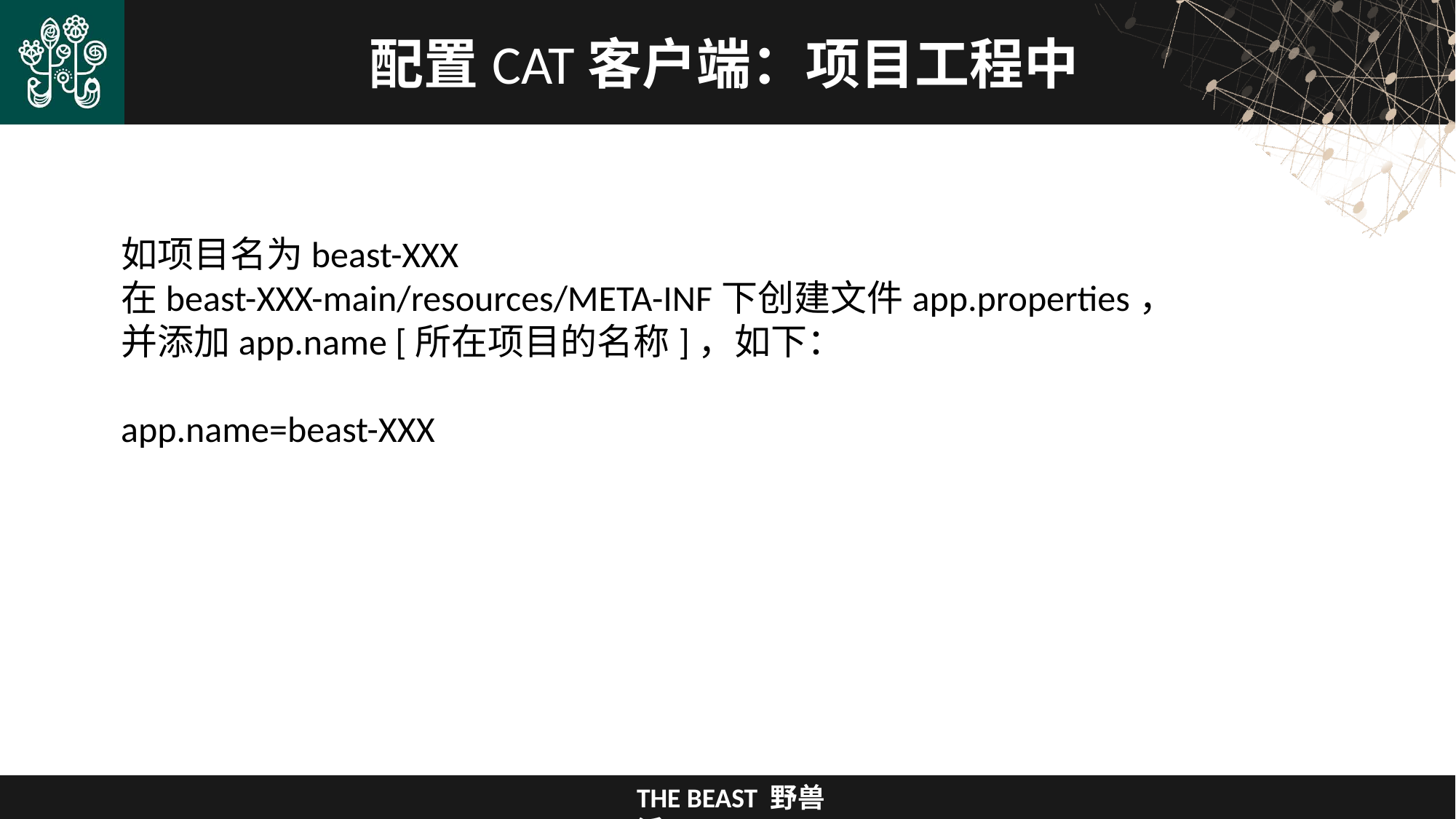

# 配置CAT客户端：项目工程中
如项目名为beast-XXX
在beast-XXX-main/resources/META-INF下创建文件app.properties，并添加app.name [所在项目的名称]，如下：

app.name=beast-XXX